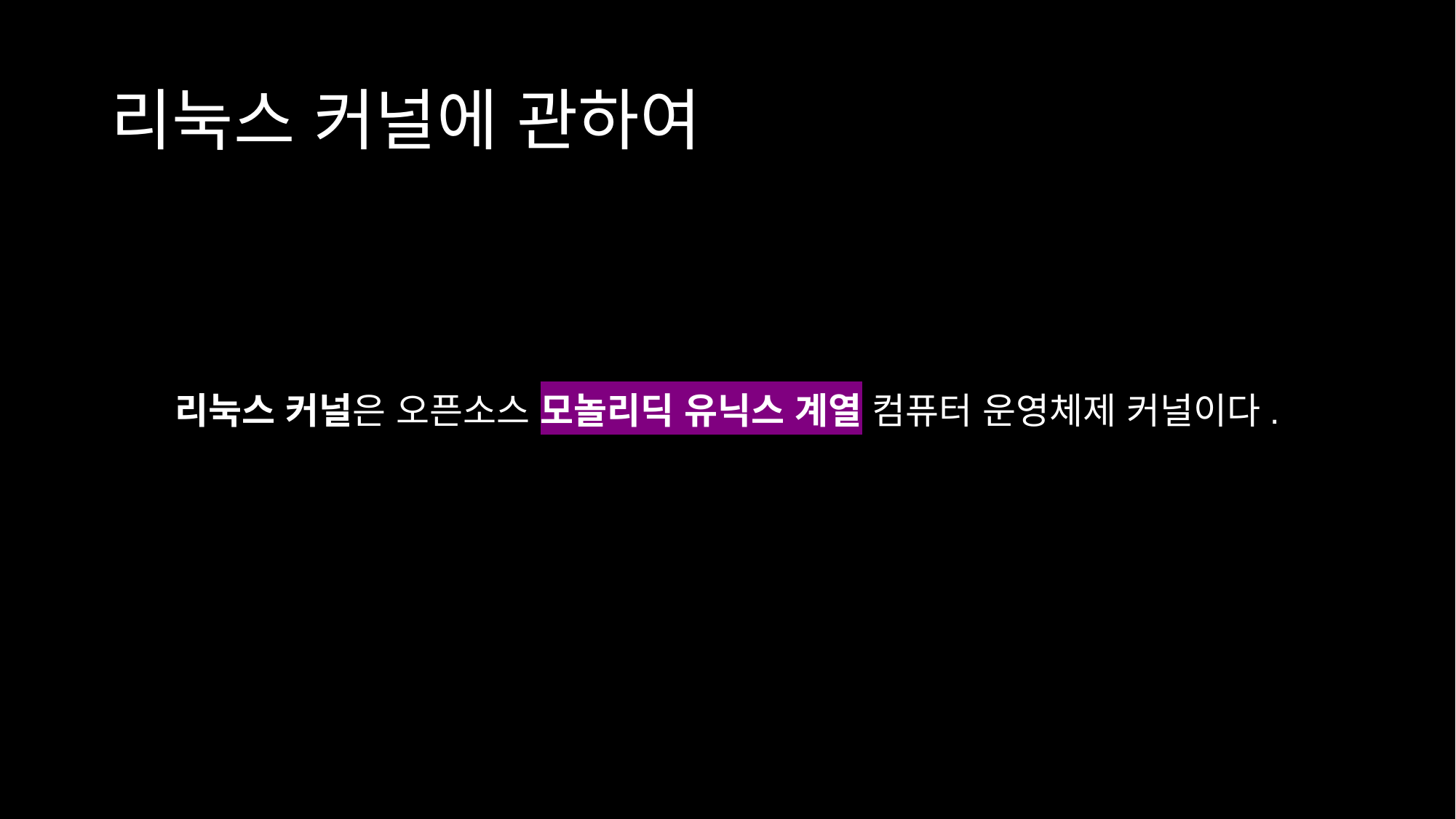

# 리눅스 커널에 관하여
리눅스 커널은 오픈소스 모놀리딕 유닉스 계열 컴퓨터 운영체제 커널이다.